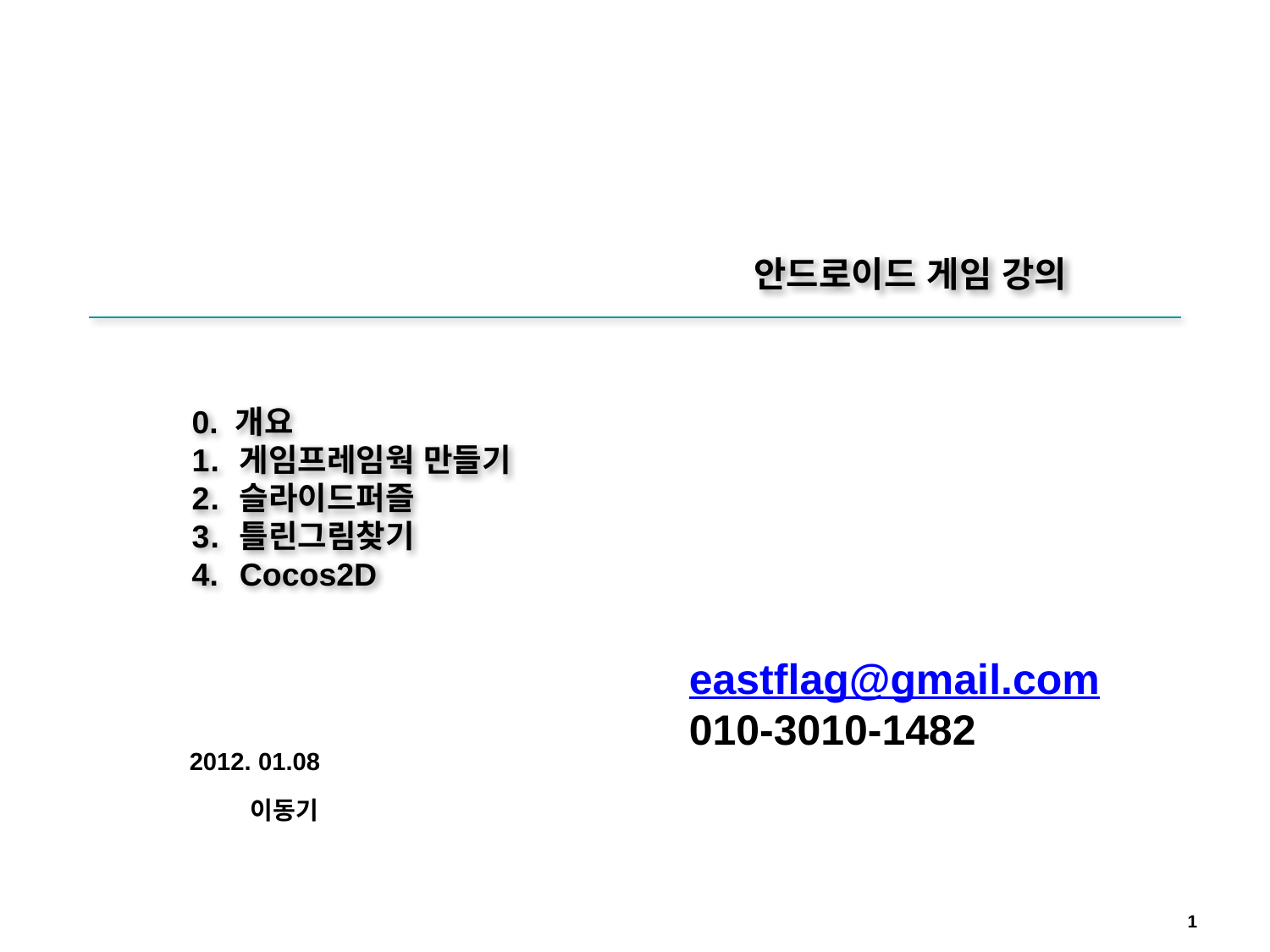

안드로이드 게임 강의
0. 개요
게임프레임웍 만들기
슬라이드퍼즐
틀린그림찾기
Cocos2D
eastflag@gmail.com
010-3010-1482
2012. 01.08
이동기